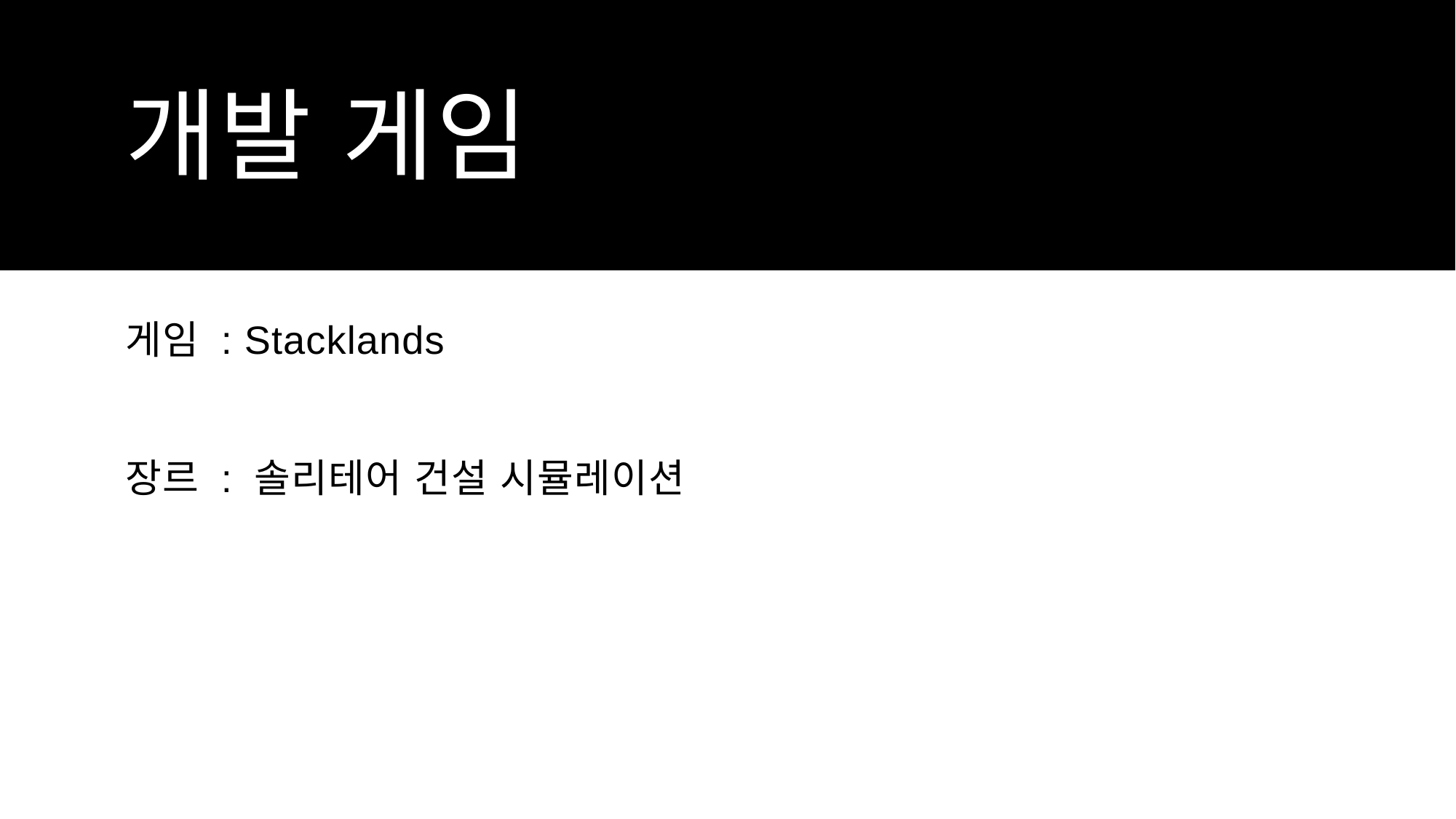

# 개발 게임
게임 : Stacklands

장르 : 솔리테어 건설 시뮬레이션